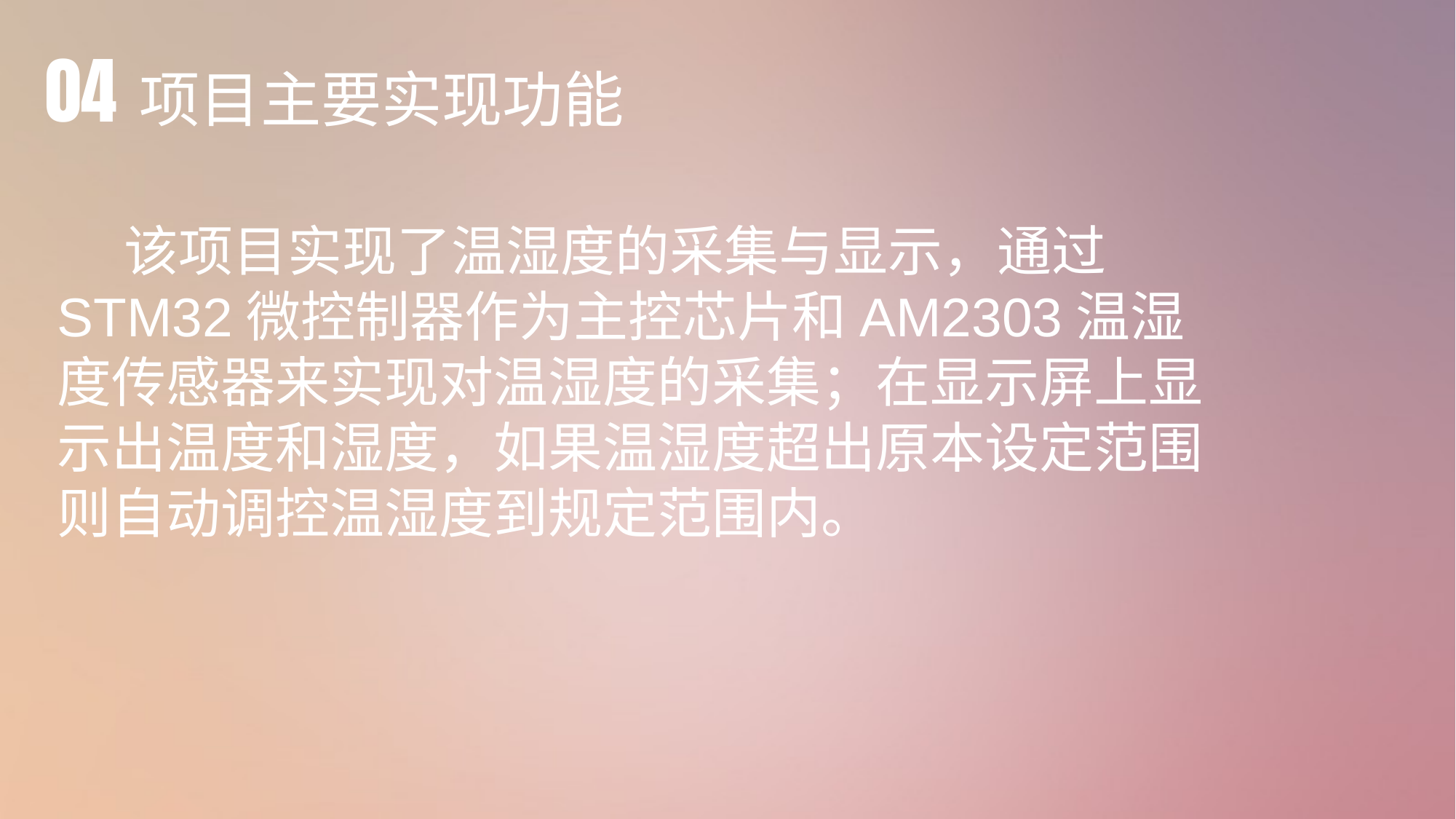

04 项目主要实现功能
      该项目实现了温湿度的采集与显示，通过STM32微控制器作为主控芯片和AM2303温湿度传感器来实现对温湿度的采集；在显示屏上显示出温度和湿度，如果温湿度超出原本设定范围则自动调控温湿度到规定范围内。